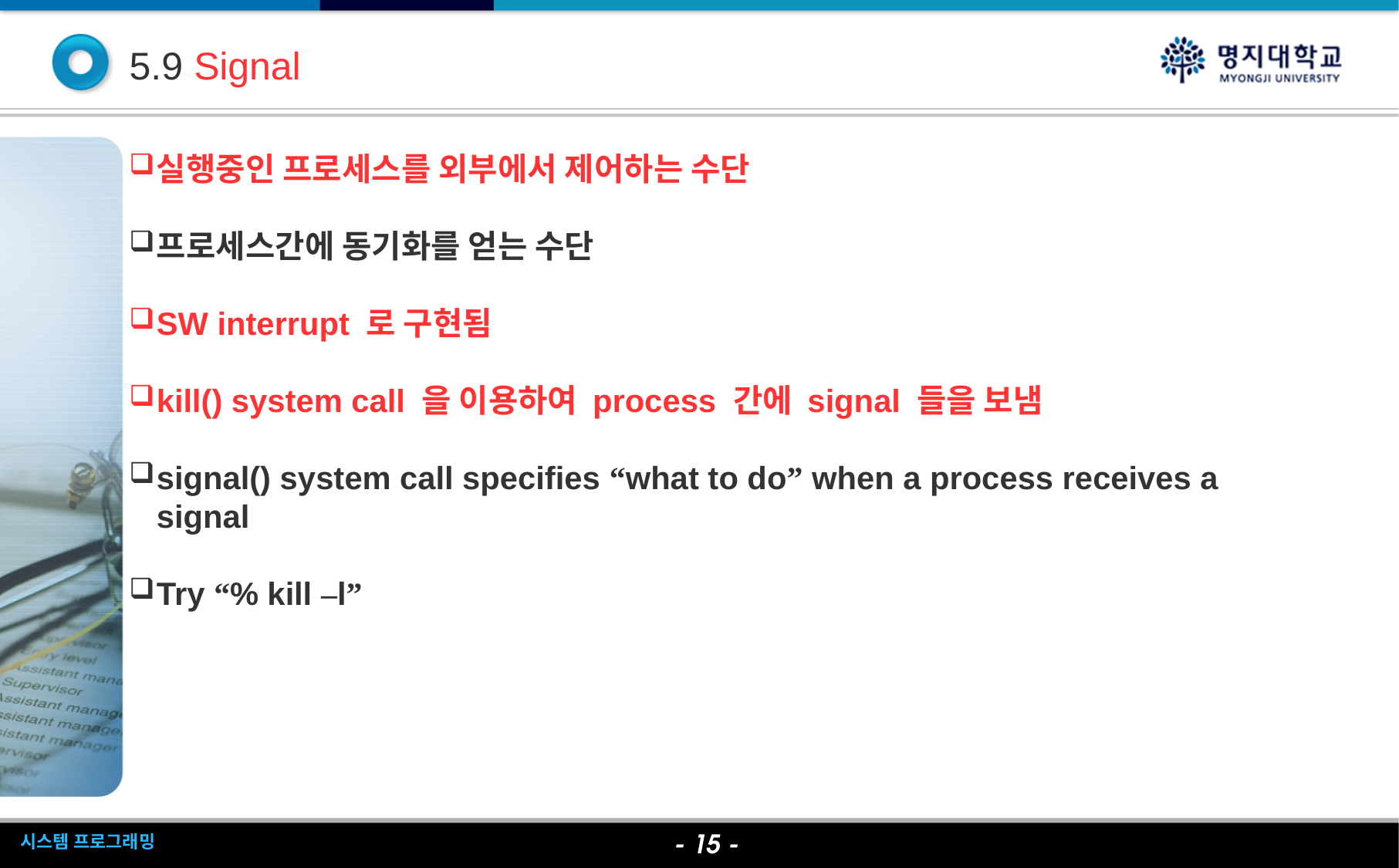

5.9 Signal
실행중인 프로세스를 외부에서 제어하는 수단

프로세스간에 동기화를 얻는 수단

SW interrupt 로 구현됨

kill() system call 을 이용하여 process 간에 signal 들을 보냄

signal() system call specifies “what to do” when a process receives a signal

Try “% kill –l”
- 15 -